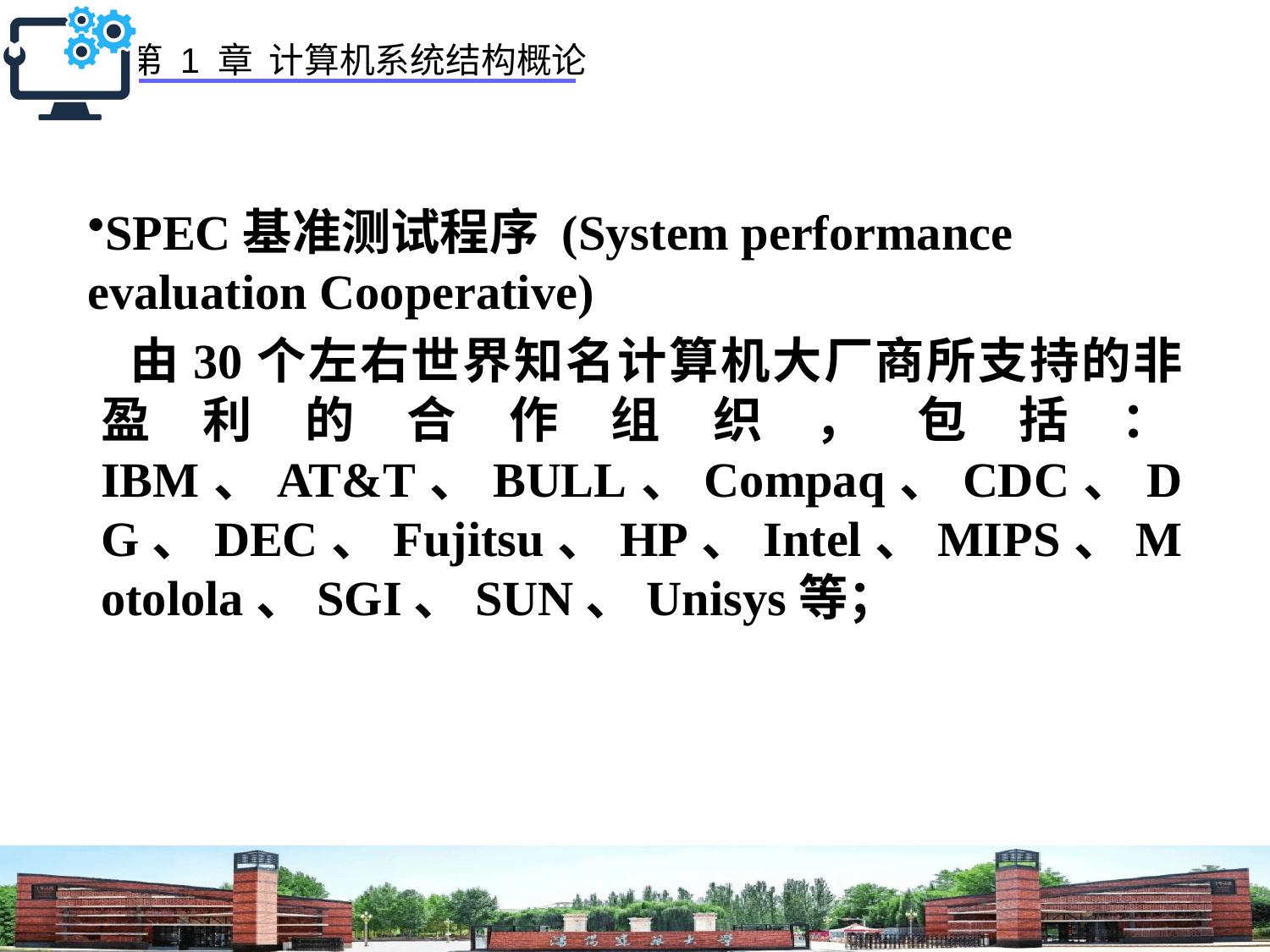

SPEC基准测试程序 (System performance evaluation Cooperative)
由30个左右世界知名计算机大厂商所支持的非盈利的合作组织，包括：IBM、AT&T、BULL、Compaq、CDC、DG、DEC、Fujitsu、HP、Intel、MIPS、Motolola、SGI、SUN、Unisys等；